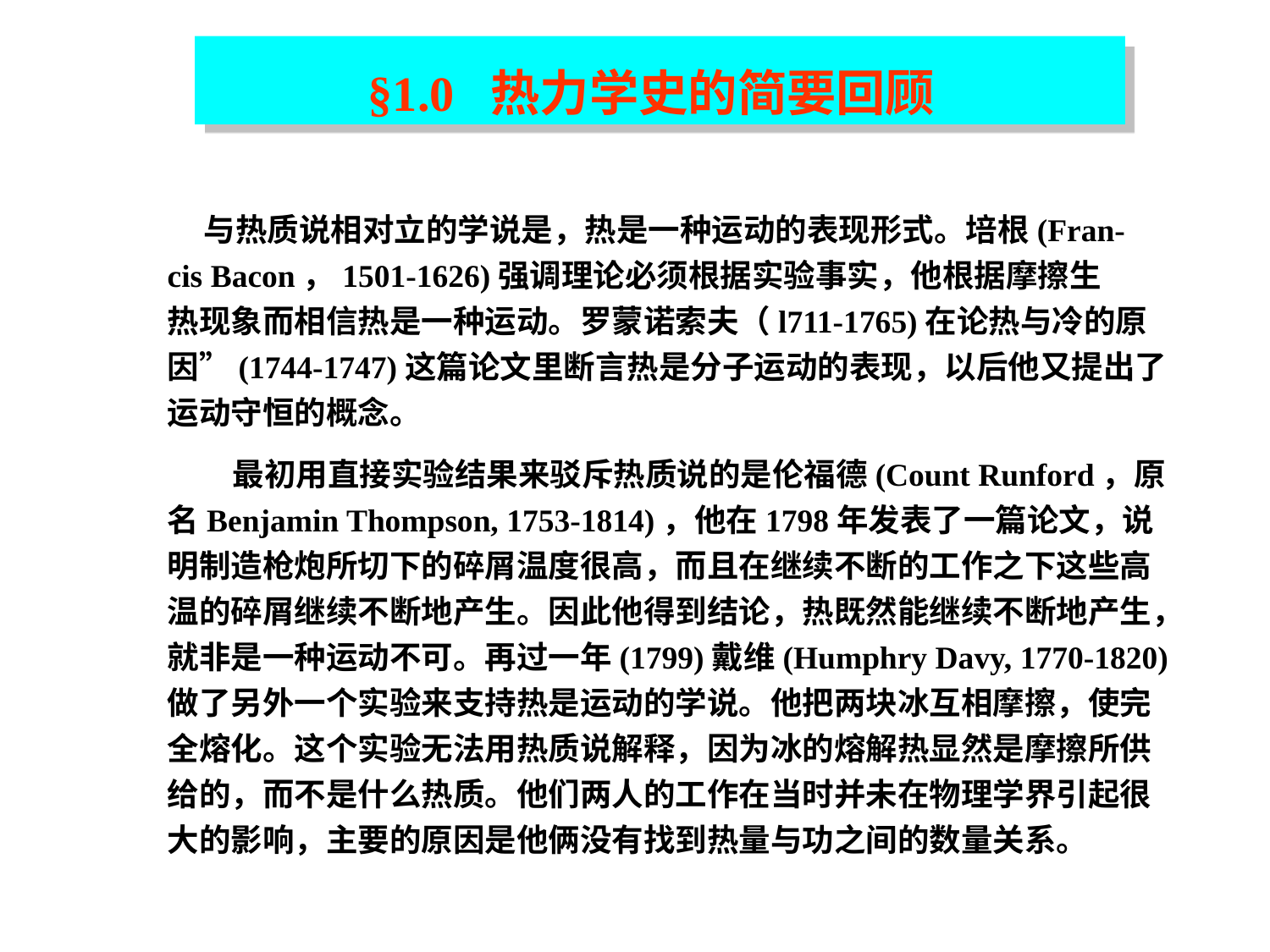

§1.0  热力学史的简要回顾
    与热质说相对立的学说是，热是一种运动的表现形式。培根(Fran-
cis Bacon，1501-1626)强调理论必须根据实验事实，他根据摩擦生
热现象而相信热是一种运动。罗蒙诺索夫（l711-1765)在论热与冷的原因”(1744-1747)这篇论文里断言热是分子运动的表现，以后他又提出了
运动守恒的概念。
        最初用直接实验结果来驳斥热质说的是伦福德(Count Runford，原名Benjamin Thompson, 1753-1814)，他在1798年发表了一篇论文，说明制造枪炮所切下的碎屑温度很高，而且在继续不断的工作之下这些高温的碎屑继续不断地产生。因此他得到结论，热既然能继续不断地产生，就非是一种运动不可。再过一年(1799)戴维(Humphry Davy, 1770-1820)做了另外一个实验来支持热是运动的学说。他把两块冰互相摩擦，使完全熔化。这个实验无法用热质说解释，因为冰的熔解热显然是摩擦所供给的，而不是什么热质。他们两人的工作在当时并未在物理学界引起很大的影响，主要的原因是他俩没有找到热量与功之间的数量关系。